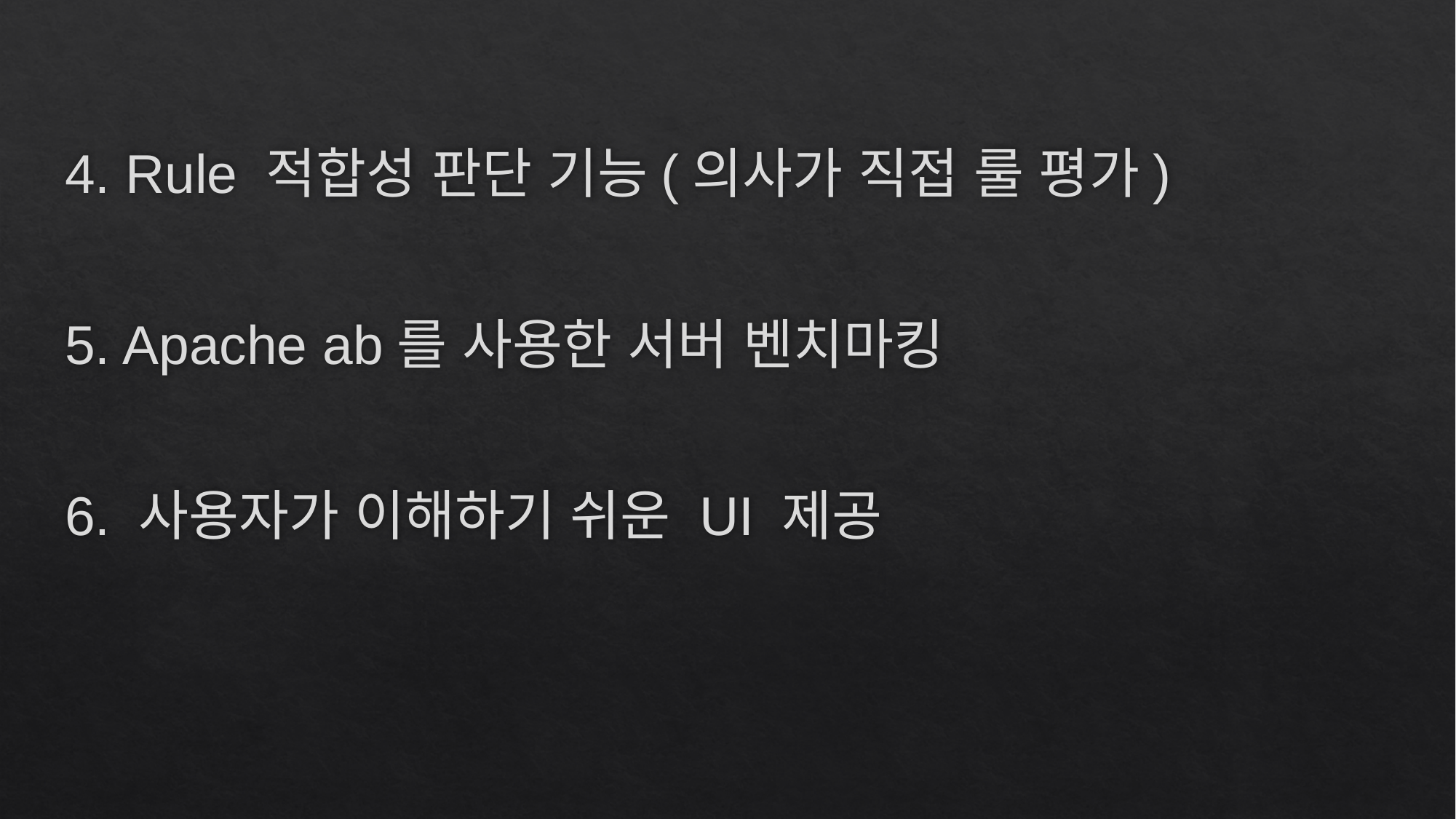

4. Rule 적합성 판단 기능(의사가 직접 룰 평가)

5. Apache ab를 사용한 서버 벤치마킹

6. 사용자가 이해하기 쉬운 UI 제공